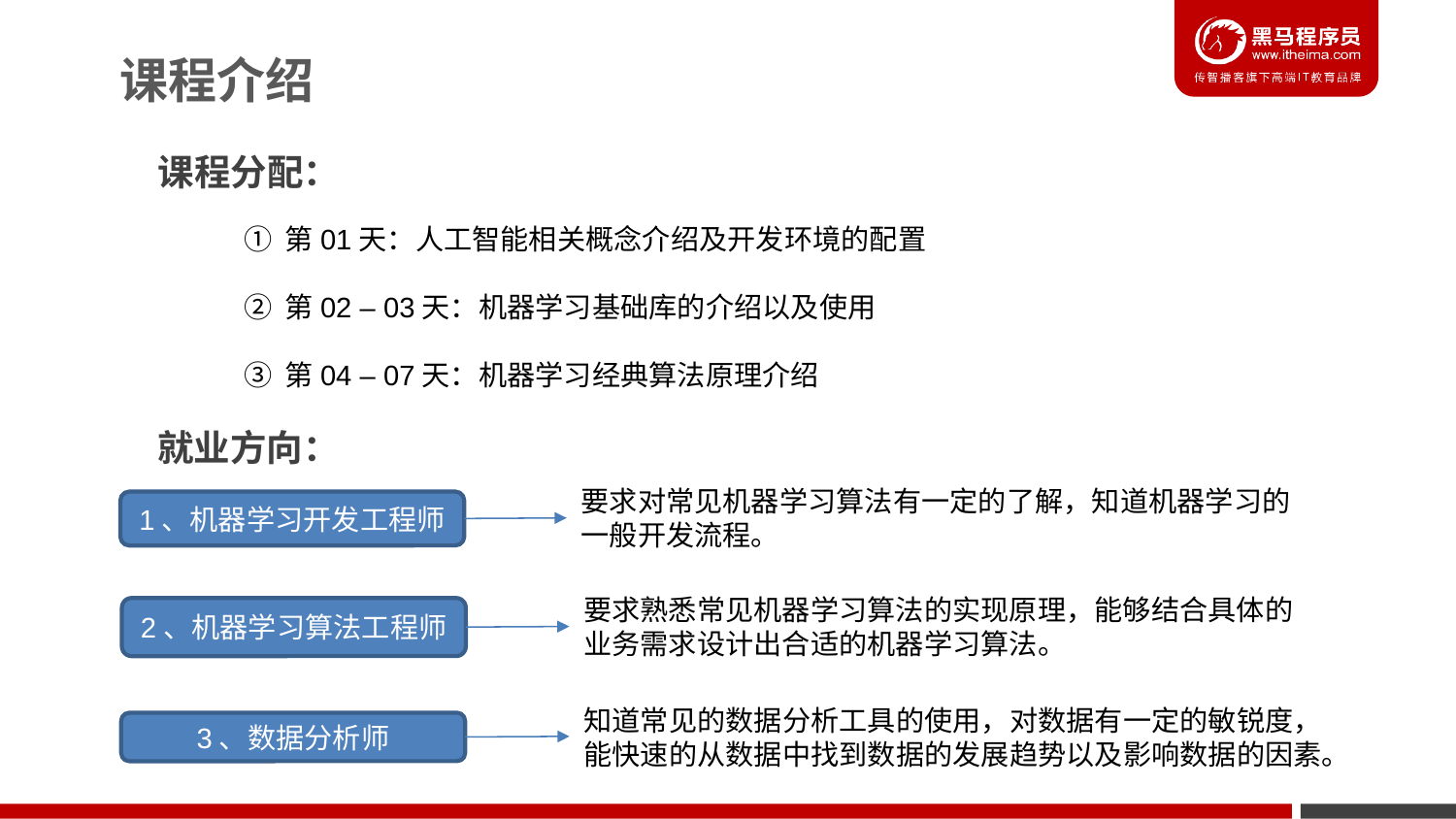

课程介绍
课程分配：
① 第01天：人工智能相关概念介绍及开发环境的配置

② 第02 – 03天：机器学习基础库的介绍以及使用

③ 第04 – 07天：机器学习经典算法原理介绍
就业方向：
要求对常见机器学习算法有一定的了解，知道机器学习的
一般开发流程。
1、机器学习开发工程师
要求熟悉常见机器学习算法的实现原理，能够结合具体的
业务需求设计出合适的机器学习算法。
2、机器学习算法工程师
知道常见的数据分析工具的使用，对数据有一定的敏锐度，
能快速的从数据中找到数据的发展趋势以及影响数据的因素。
3、数据分析师